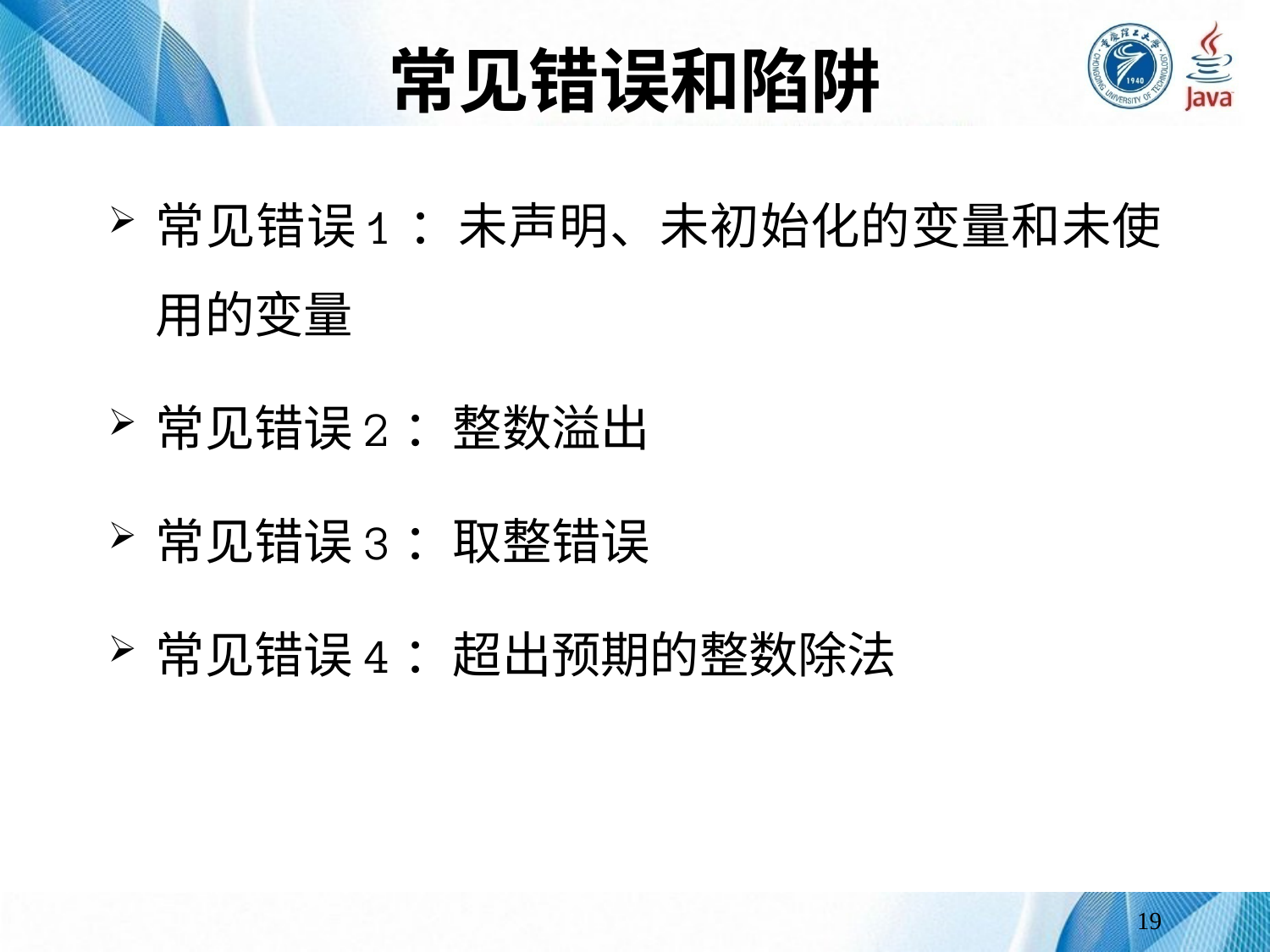

# 常见错误和陷阱
常见错误1：未声明、未初始化的变量和未使用的变量
常见错误2：整数溢出
常见错误3：取整错误
常见错误4：超出预期的整数除法

19